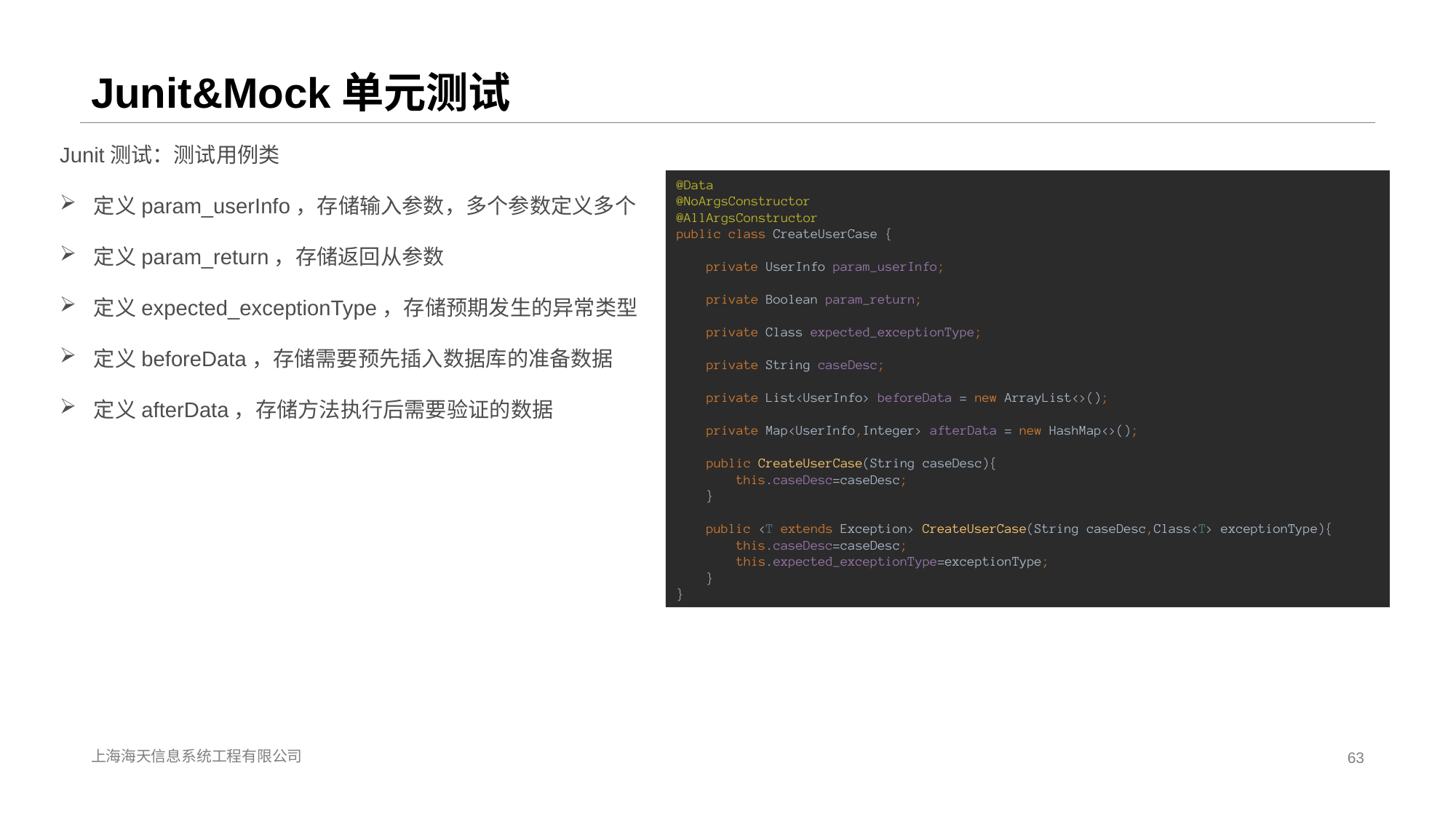

# Junit&Mock单元测试
Junit测试：测试用例类

定义param_userInfo，存储输入参数，多个参数定义多个

定义param_return，存储返回从参数

定义expected_exceptionType，存储预期发生的异常类型

定义beforeData，存储需要预先插入数据库的准备数据

定义afterData，存储方法执行后需要验证的数据
@Data
@NoArgsConstructor
@AllArgsConstructor
public class CreateUserCase {
    private UserInfo param_userInfo;
    private Boolean param_return;
    private Class expected_exceptionType;
    private String caseDesc;
    private List<UserInfo> beforeData = new ArrayList<>();
    private Map<UserInfo,Integer> afterData = new HashMap<>();
    public CreateUserCase(String caseDesc){
        this.caseDesc=caseDesc;
    }
    public <T extends Exception> CreateUserCase(String caseDesc,Class<T> exceptionType){
        this.caseDesc=caseDesc;
        this.expected_exceptionType=exceptionType;
    }
}
上海海天信息系统工程有限公司
63